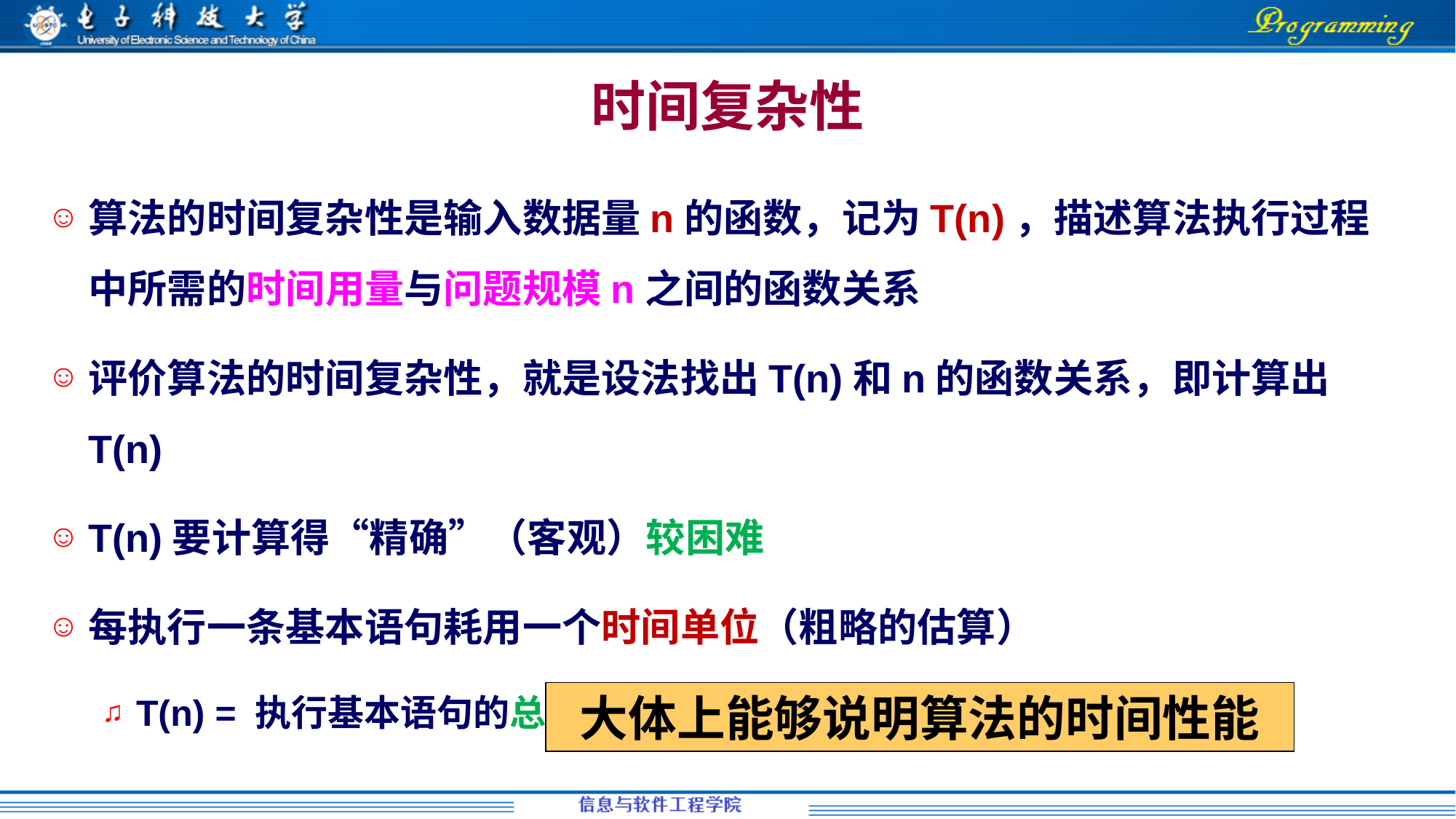

# 时间复杂性
算法的时间复杂性是输入数据量n的函数，记为T(n)，描述算法执行过程中所需的时间用量与问题规模n之间的函数关系
评价算法的时间复杂性，就是设法找出T(n)和n的函数关系，即计算出T(n)
T(n)要计算得“精确”（客观）较困难
每执行一条基本语句耗用一个时间单位（粗略的估算）
T(n) = 执行基本语句的总条（次）数

大体上能够说明算法的时间性能